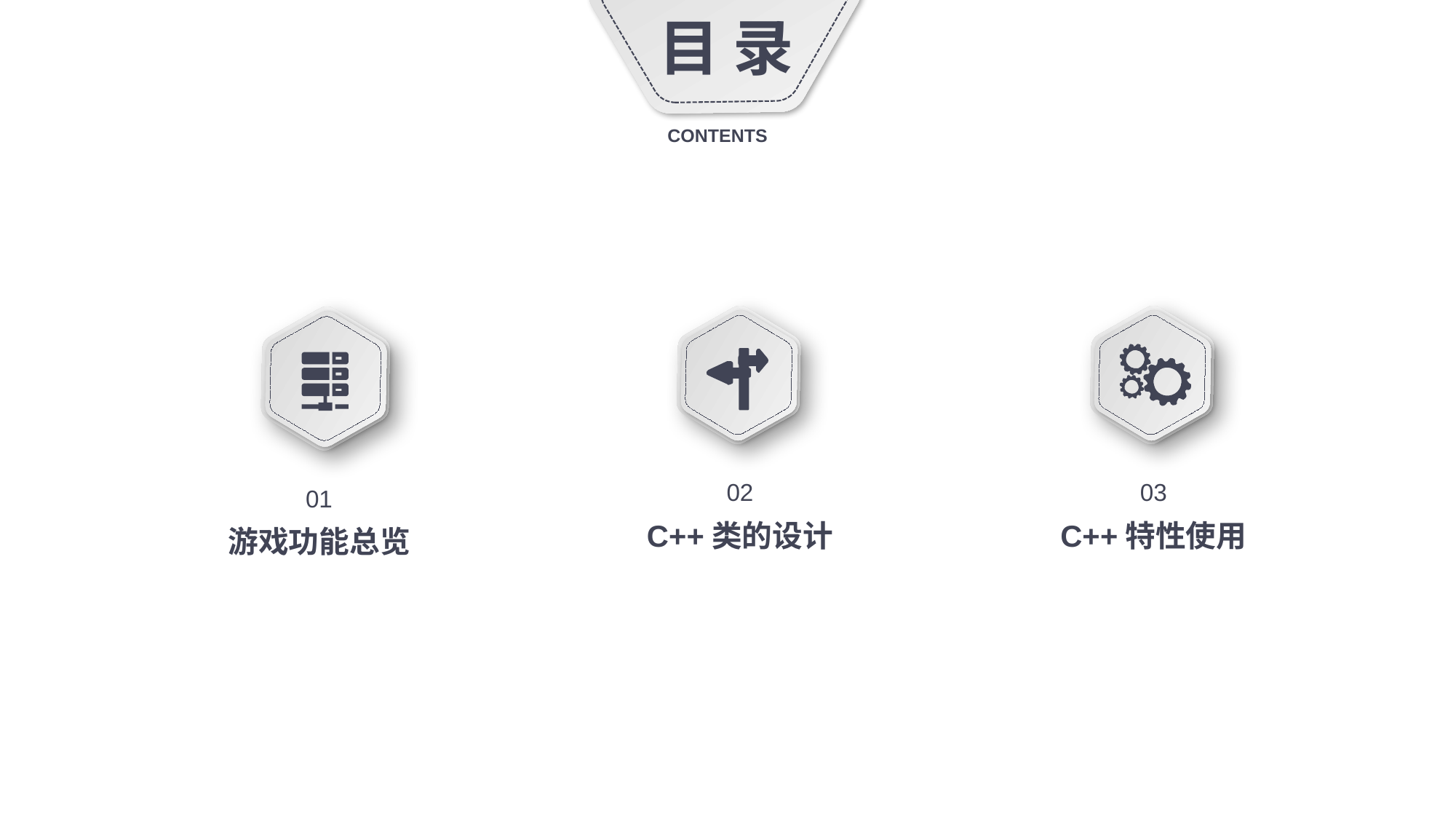

目 录
CONTENTS

03
C++特性使用

01
游戏功能总览

02
C++类的设计